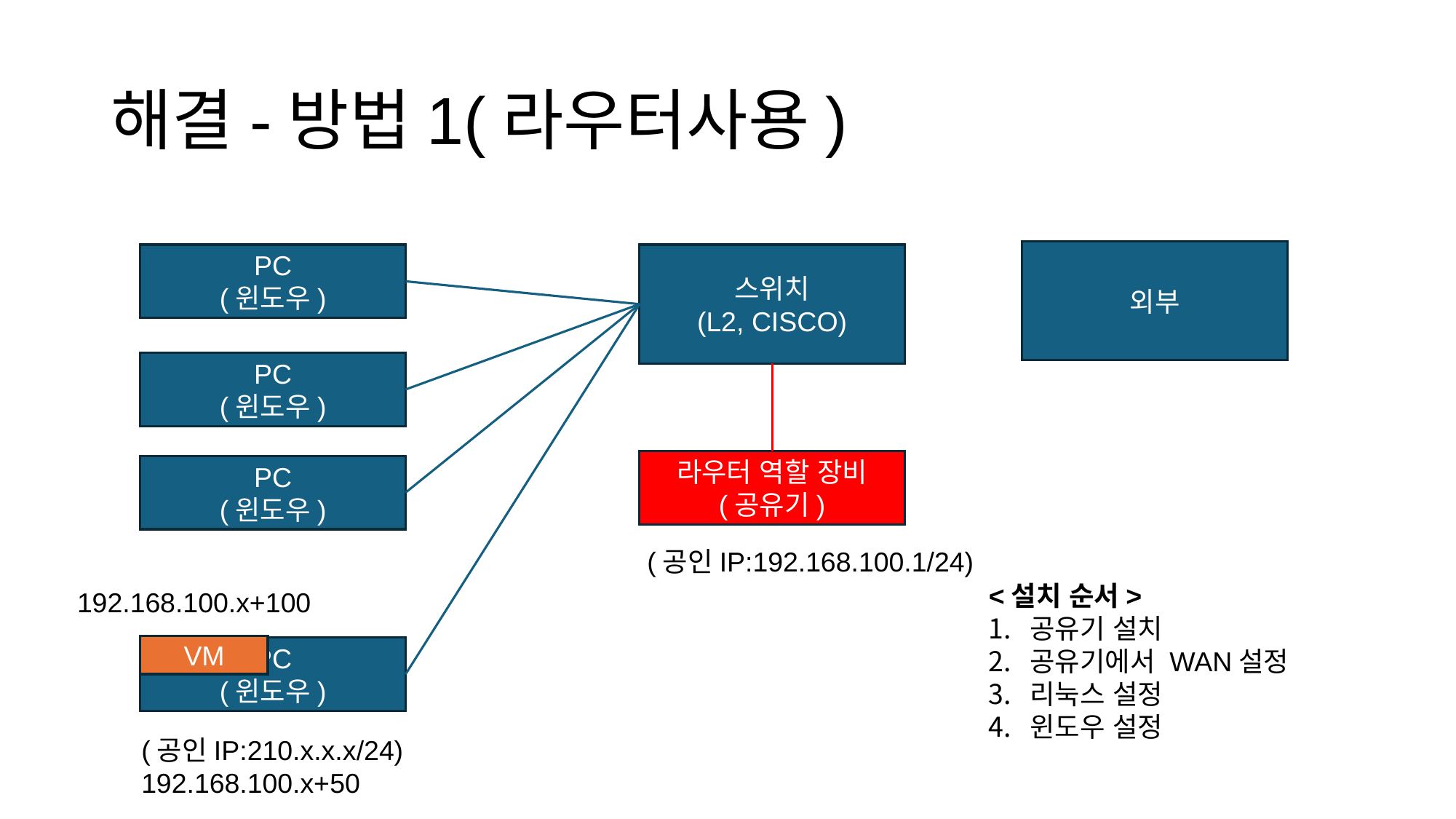

# 해결-방법1(라우터사용)
외부
PC
(윈도우)
스위치
(L2, CISCO)
PC
(윈도우)
라우터 역할 장비
(공유기)
PC
(윈도우)
(공인IP:192.168.100.1/24)
<설치 순서>
공유기 설치
공유기에서 WAN설정
리눅스 설정
윈도우 설정
192.168.100.x+100
VM
PC
(윈도우)
(공인IP:210.x.x.x/24)
192.168.100.x+50